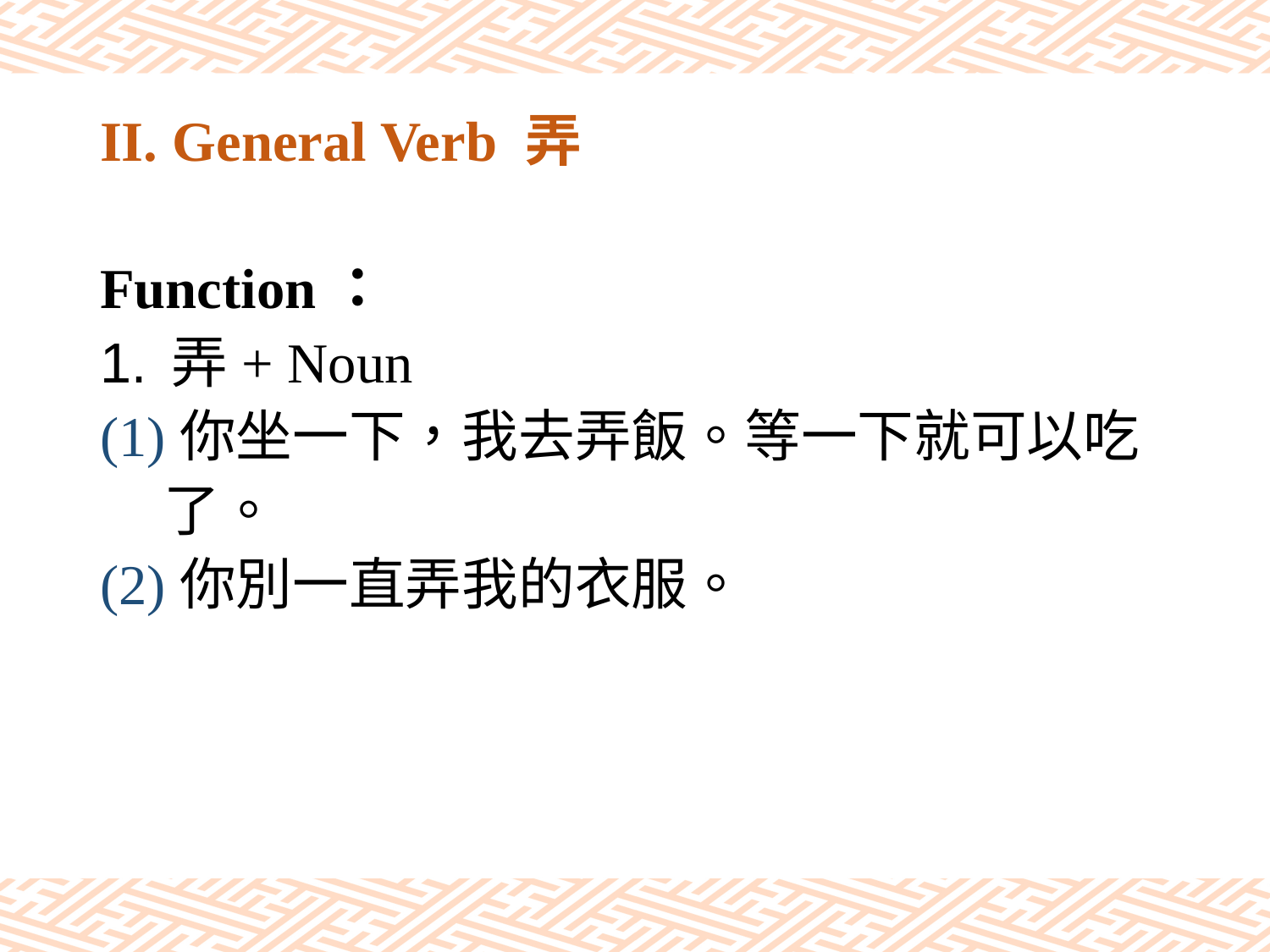

# II. General Verb 弄
Function：
弄+ Noun
(1)你坐一下，我去弄飯。等一下就可以吃
    了。
(2)你別一直弄我的衣服。